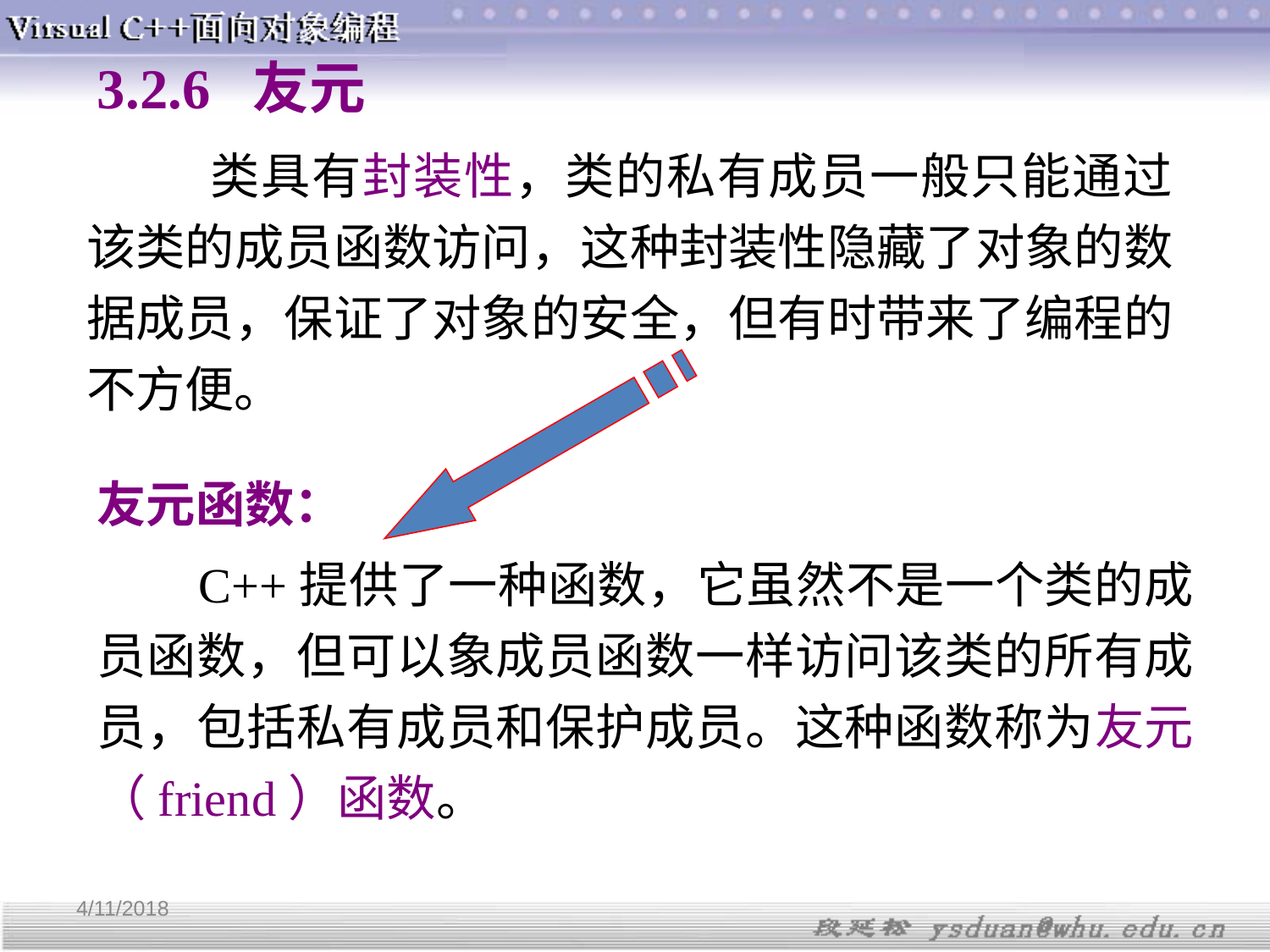

3.2.6  友元
         类具有封装性，类的私有成员一般只能通过该类的成员函数访问，这种封装性隐藏了对象的数据成员，保证了对象的安全，但有时带来了编程的不方便。

友元函数：
        C++提供了一种函数，它虽然不是一个类的成员函数，但可以象成员函数一样访问该类的所有成员，包括私有成员和保护成员。这种函数称为友元（friend）函数。
4/11/2018